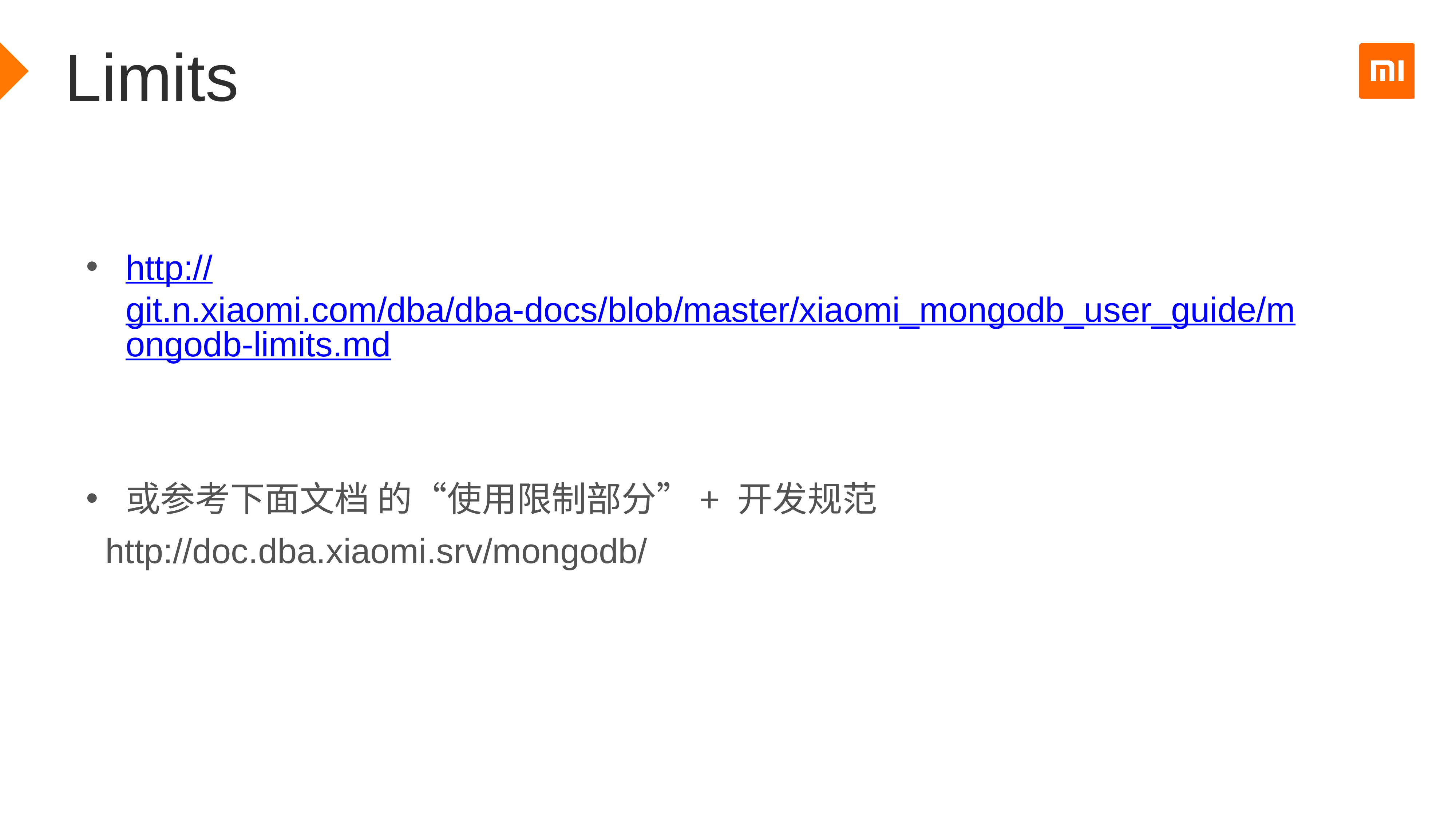

# Limits

http://git.n.xiaomi.com/dba/dba-docs/blob/master/xiaomi_mongodb_user_guide/mongodb-limits.md

或参考下面文档 的“使用限制部分”+ 开发规范
  http://doc.dba.xiaomi.srv/mongodb/